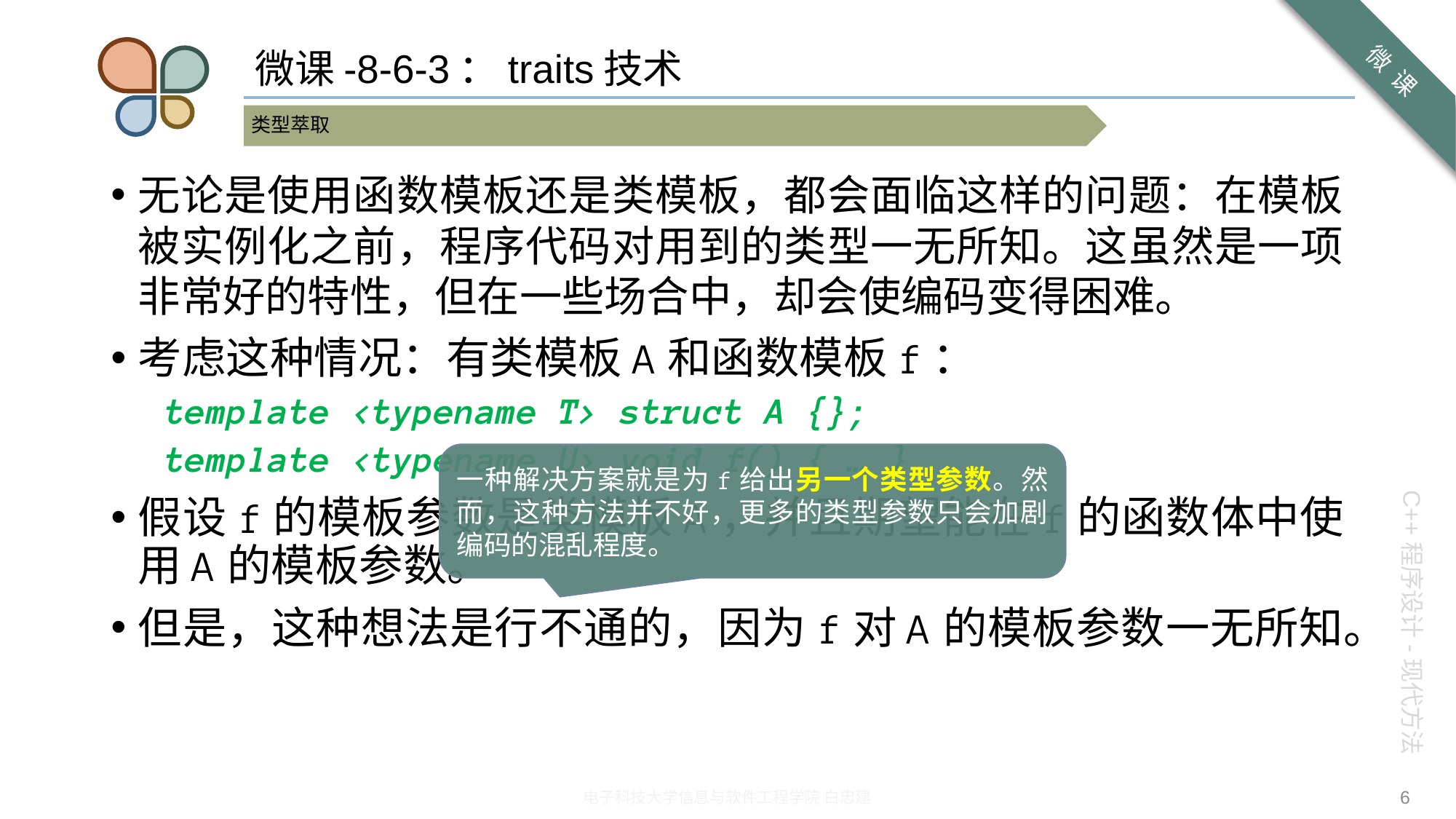

# 微课-8-6-3：traits技术
类型萃取
无论是使用函数模板还是类模板，都会面临这样的问题：在模板被实例化之前，程序代码对用到的类型一无所知。这虽然是一项非常好的特性，但在一些场合中，却会使编码变得困难。
考虑这种情况：有类模板A和函数模板f：
template <typename T> struct A {};
template <typename U> void f() { … }
假设f的模板参数是类模板A，并且期望能在f的函数体中使用A的模板参数。
但是，这种想法是行不通的，因为f对A的模板参数一无所知。
一种解决方案就是为f给出另一个类型参数。然而，这种方法并不好，更多的类型参数只会加剧编码的混乱程度。
6